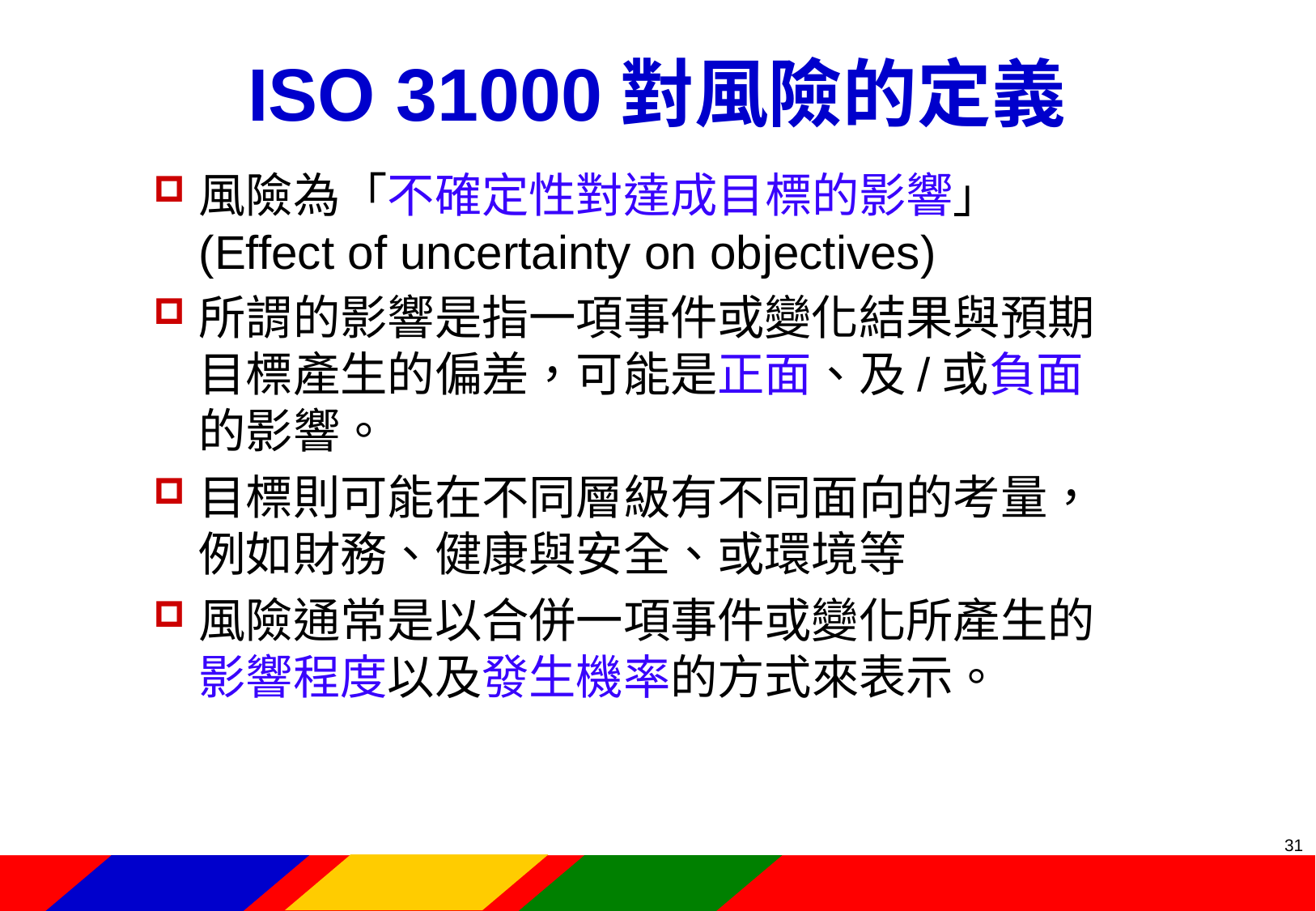

ISO 31000對風險的定義
風險為「不確定性對達成目標的影響」(Effect of uncertainty on objectives)
所謂的影響是指一項事件或變化結果與預期目標產生的偏差，可能是正面、及/或負面的影響。
目標則可能在不同層級有不同面向的考量，例如財務、健康與安全、或環境等
風險通常是以合併一項事件或變化所產生的影響程度以及發生機率的方式來表示。
31